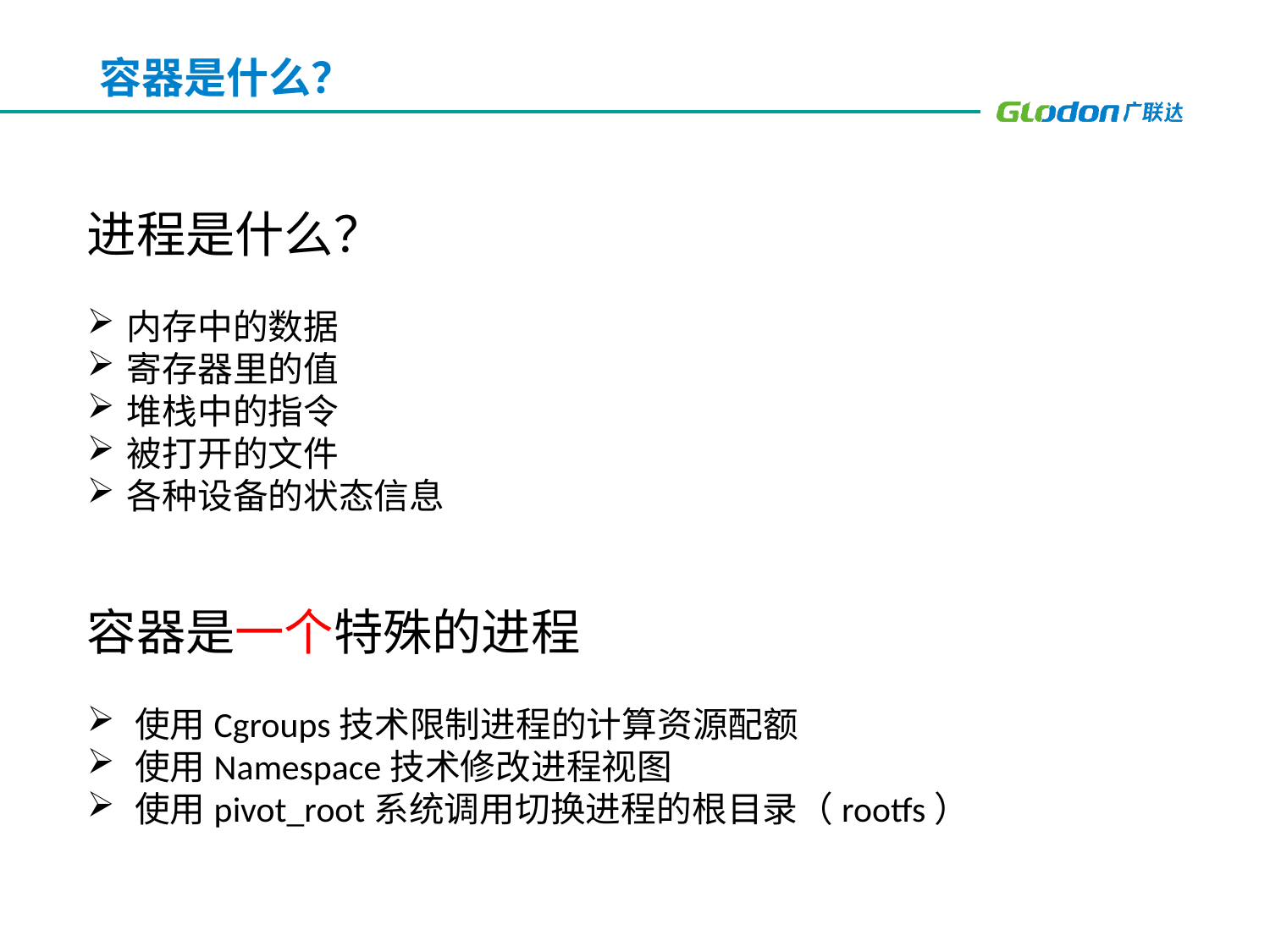

# 容器是什么？
进程是什么？

内存中的数据
寄存器里的值
堆栈中的指令
被打开的文件
各种设备的状态信息

容器是一个特殊的进程

使用Cgroups技术限制进程的计算资源配额
使用Namespace技术修改进程视图
使用pivot_root系统调用切换进程的根目录（rootfs）